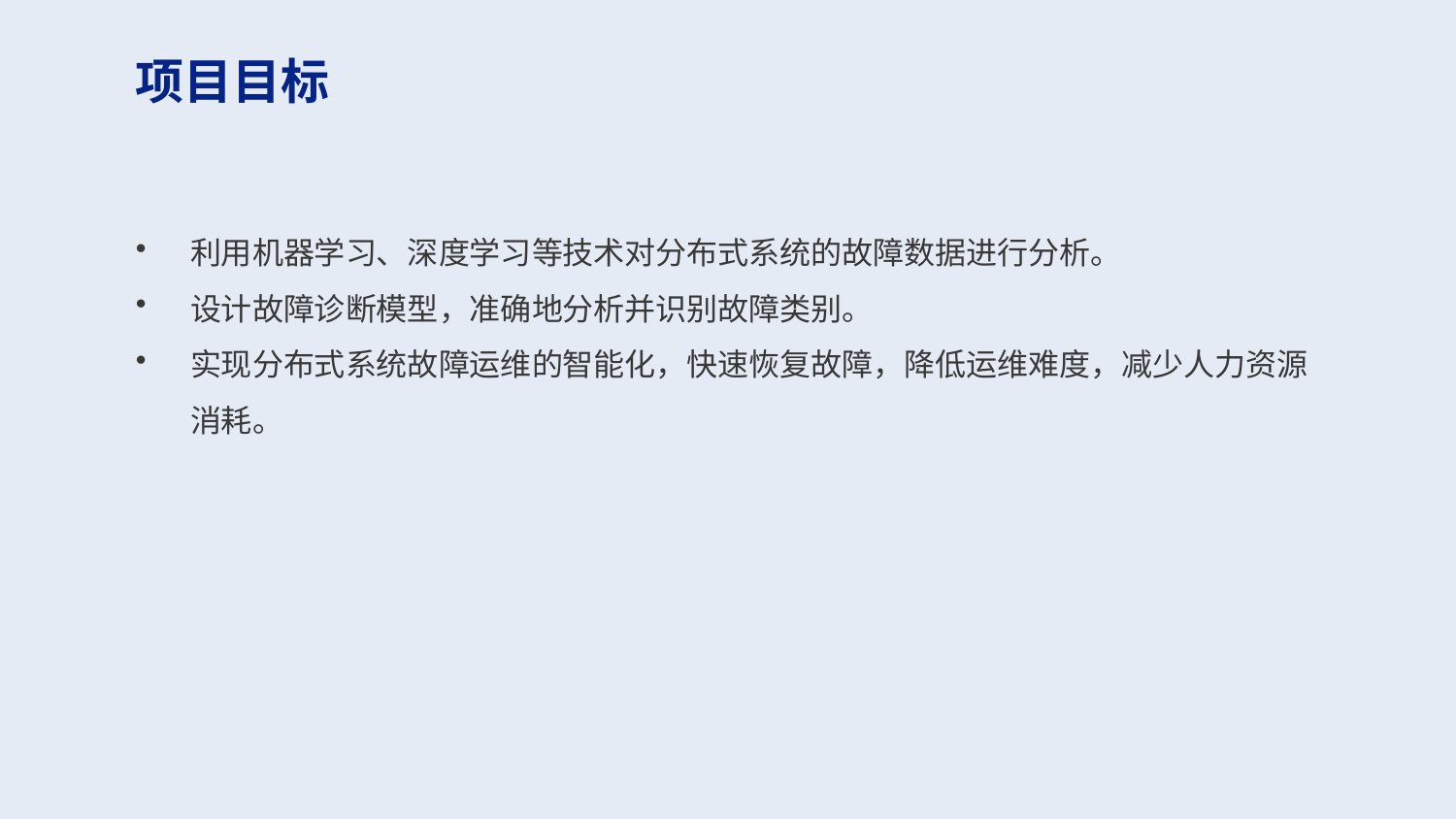

项目目标
利用机器学习、深度学习等技术对分布式系统的故障数据进行分析。
设计故障诊断模型，准确地分析并识别故障类别。
实现分布式系统故障运维的智能化，快速恢复故障，降低运维难度，减少人力资源消耗。